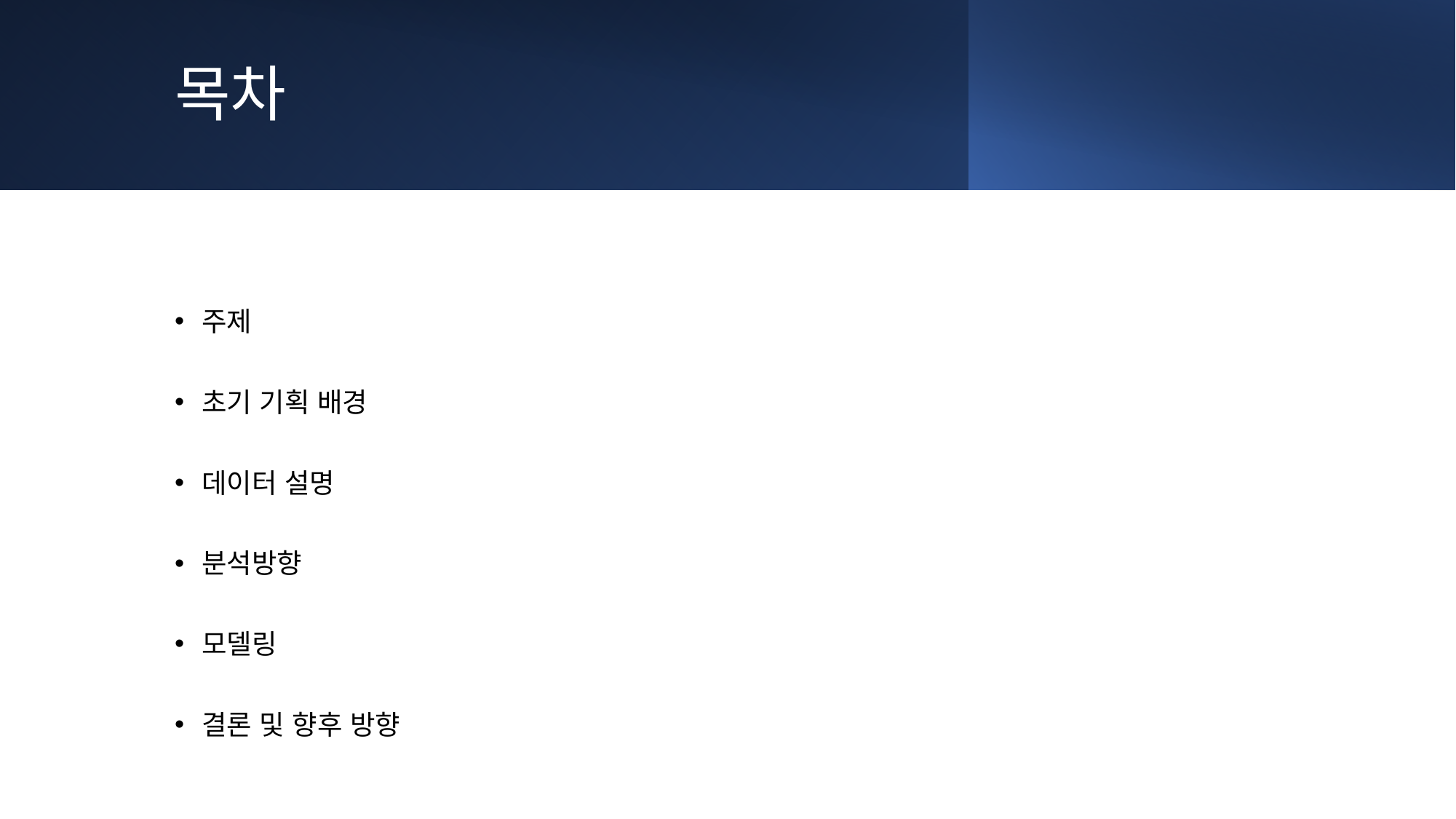

# 목차
주제
초기 기획 배경
데이터 설명
분석방향
모델링
결론 및 향후 방향